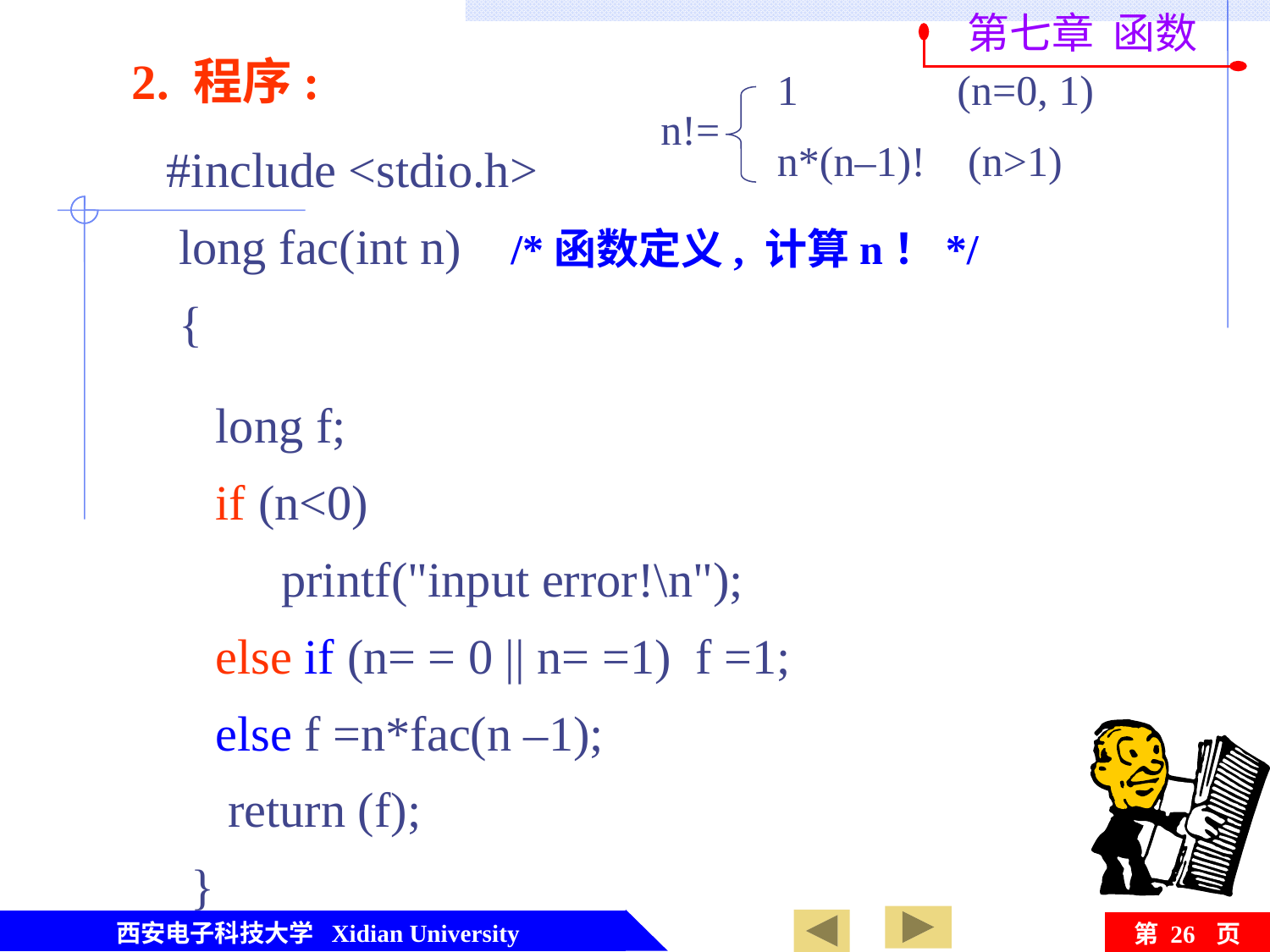

第七章  函数

2. 程序:
1               (n=0, 1)
n*(n–1)!    (n>1)

n!=
    #include <stdio.h>
     long fac(int n)    /*函数定义, 计算n！*/
     {
        long f;
        if (n<0)
	   printf("input error!\n");
        else if (n= = 0 || n= =1)  f =1;
        else f =n*fac(n –1);
         return (f);
      }